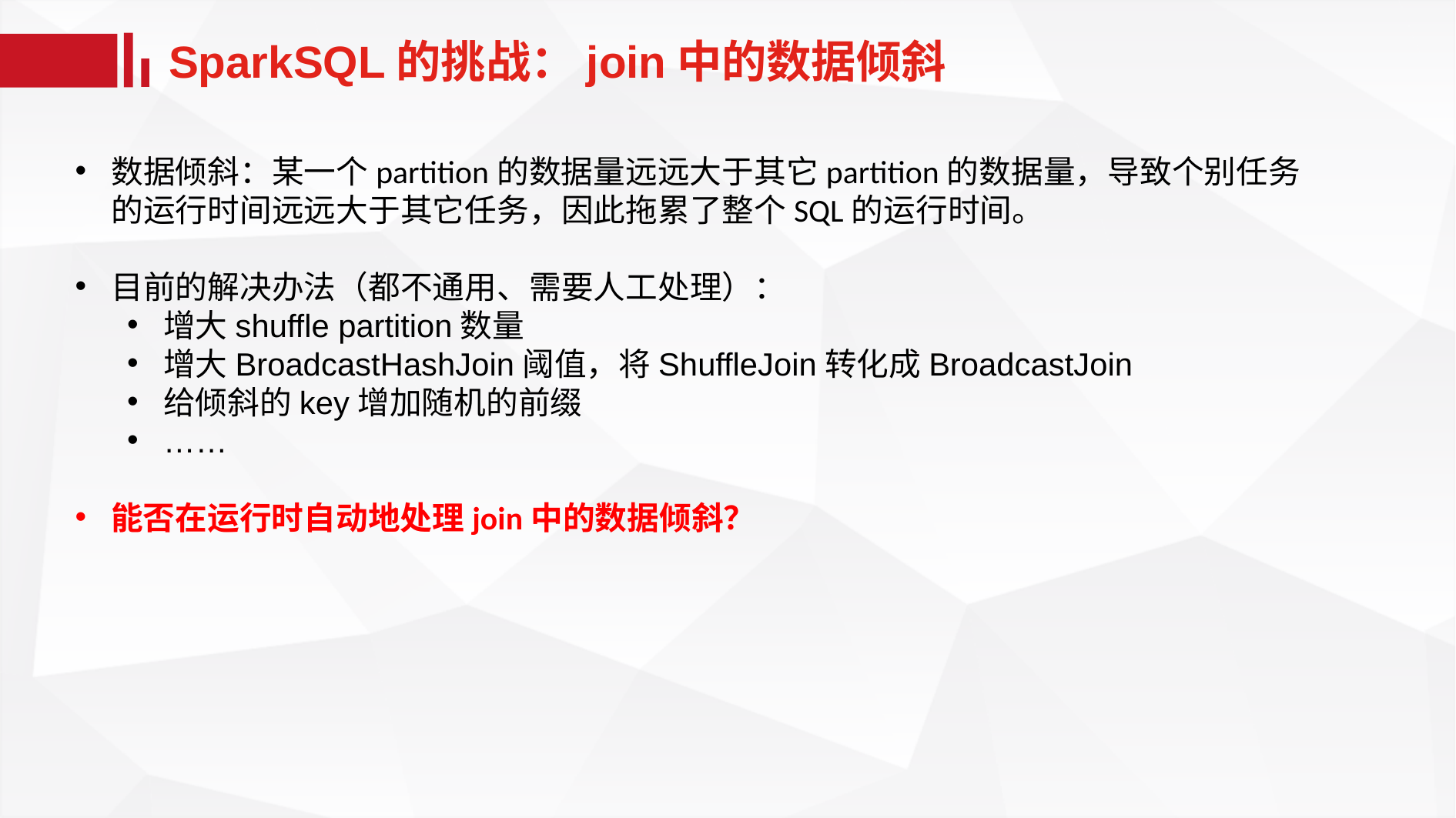

SparkSQL的挑战：join中的数据倾斜
数据倾斜：某一个partition的数据量远远大于其它partition的数据量，导致个别任务的运行时间远远大于其它任务，因此拖累了整个SQL的运行时间。

目前的解决办法（都不通用、需要人工处理）：
增大shuffle partition数量
增大BroadcastHashJoin阈值，将ShuffleJoin转化成BroadcastJoin
给倾斜的key增加随机的前缀
……

能否在运行时自动地处理join中的数据倾斜？